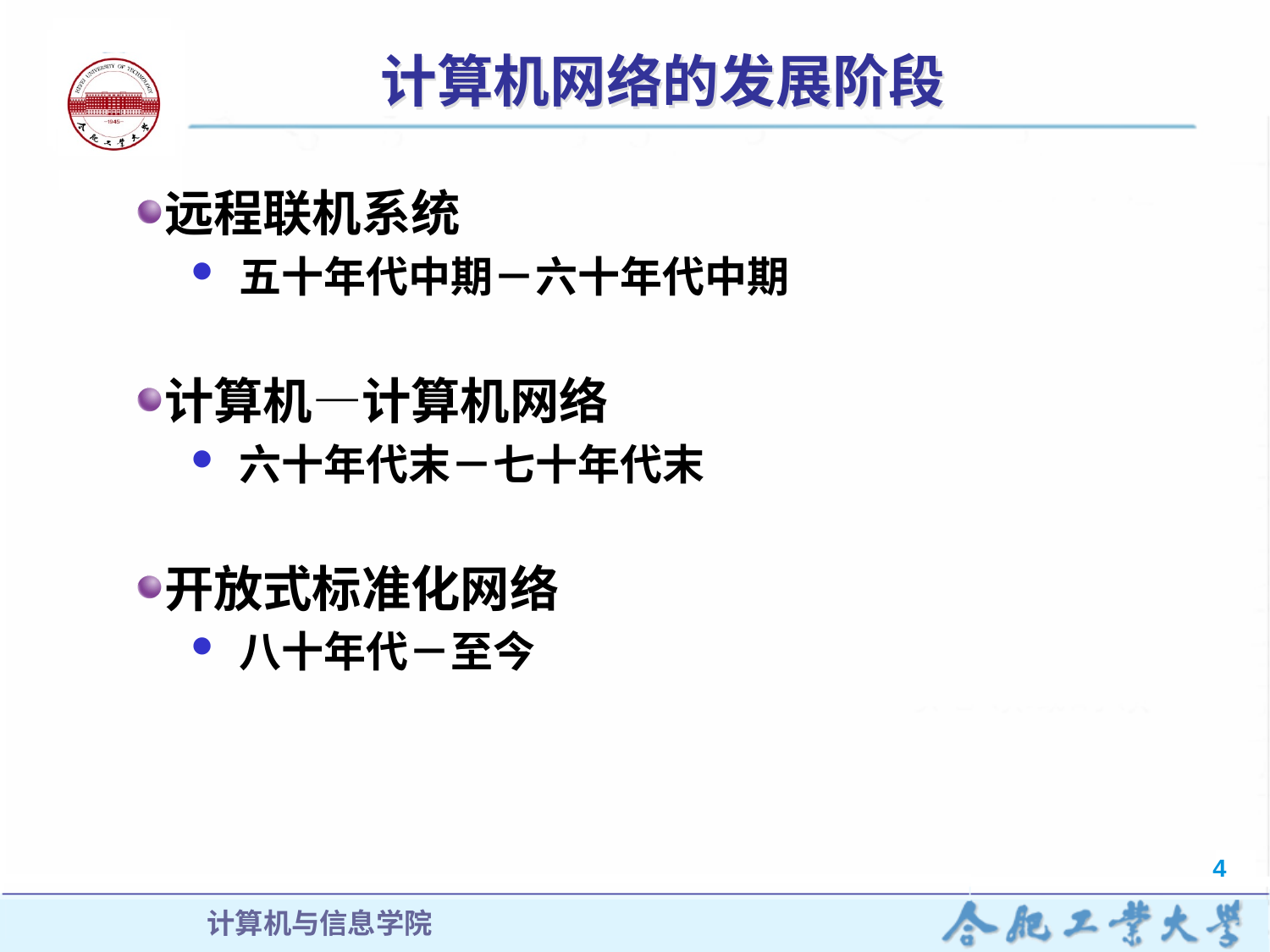

# 计算机网络的发展阶段
远程联机系统
五十年代中期－六十年代中期

计算机—计算机网络
六十年代末－七十年代末

开放式标准化网络
八十年代－至今